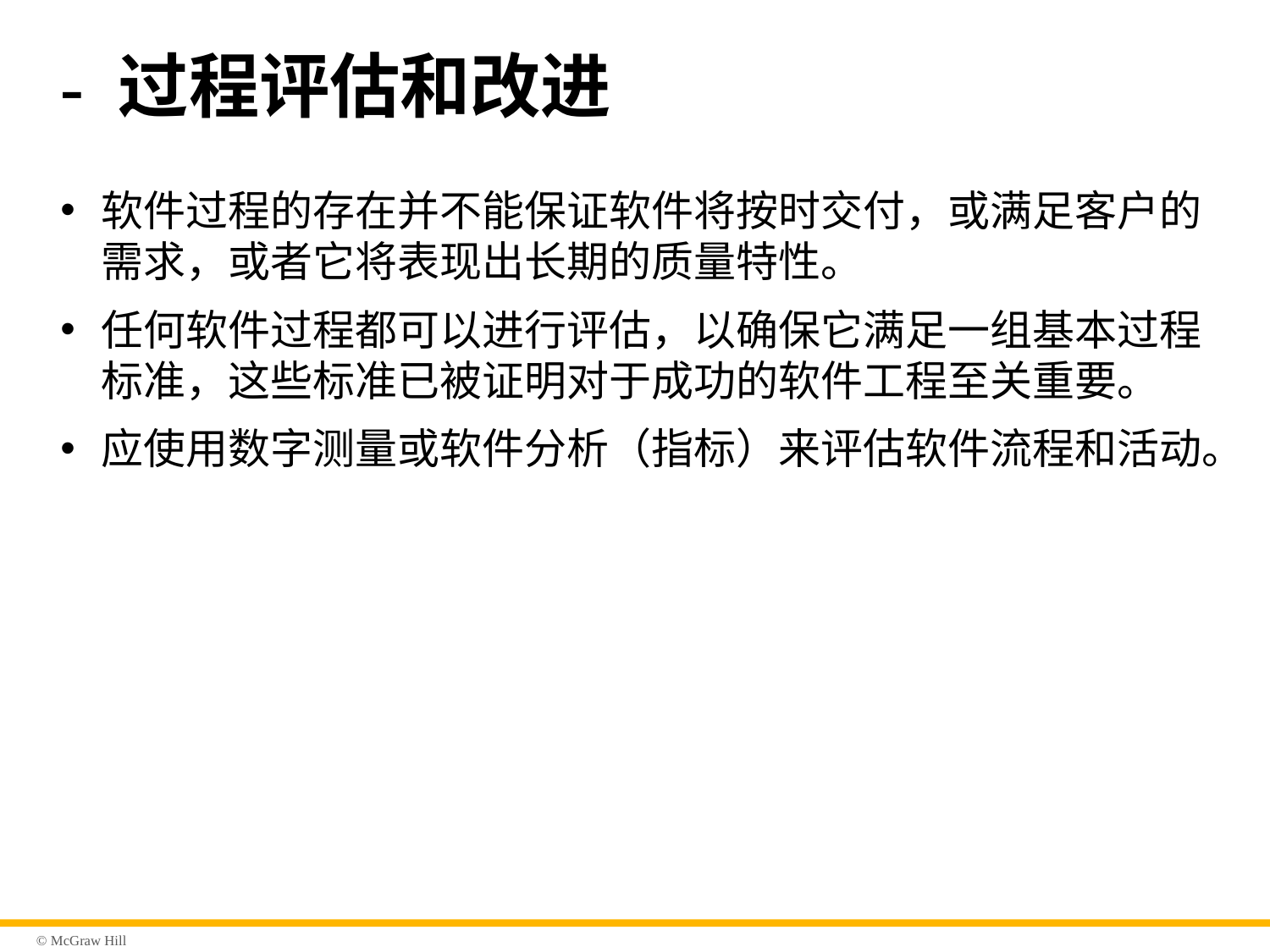

# - 过程评估和改进
软件过程的存在并不能保证软件将按时交付，或满足客户的需求，或者它将表现出长期的质量特性。
任何软件过程都可以进行评估，以确保它满足一组基本过程标准，这些标准已被证明对于成功的软件工程至关重要。
应使用数字测量或软件分析（指标）来评估软件流程和活动。
5